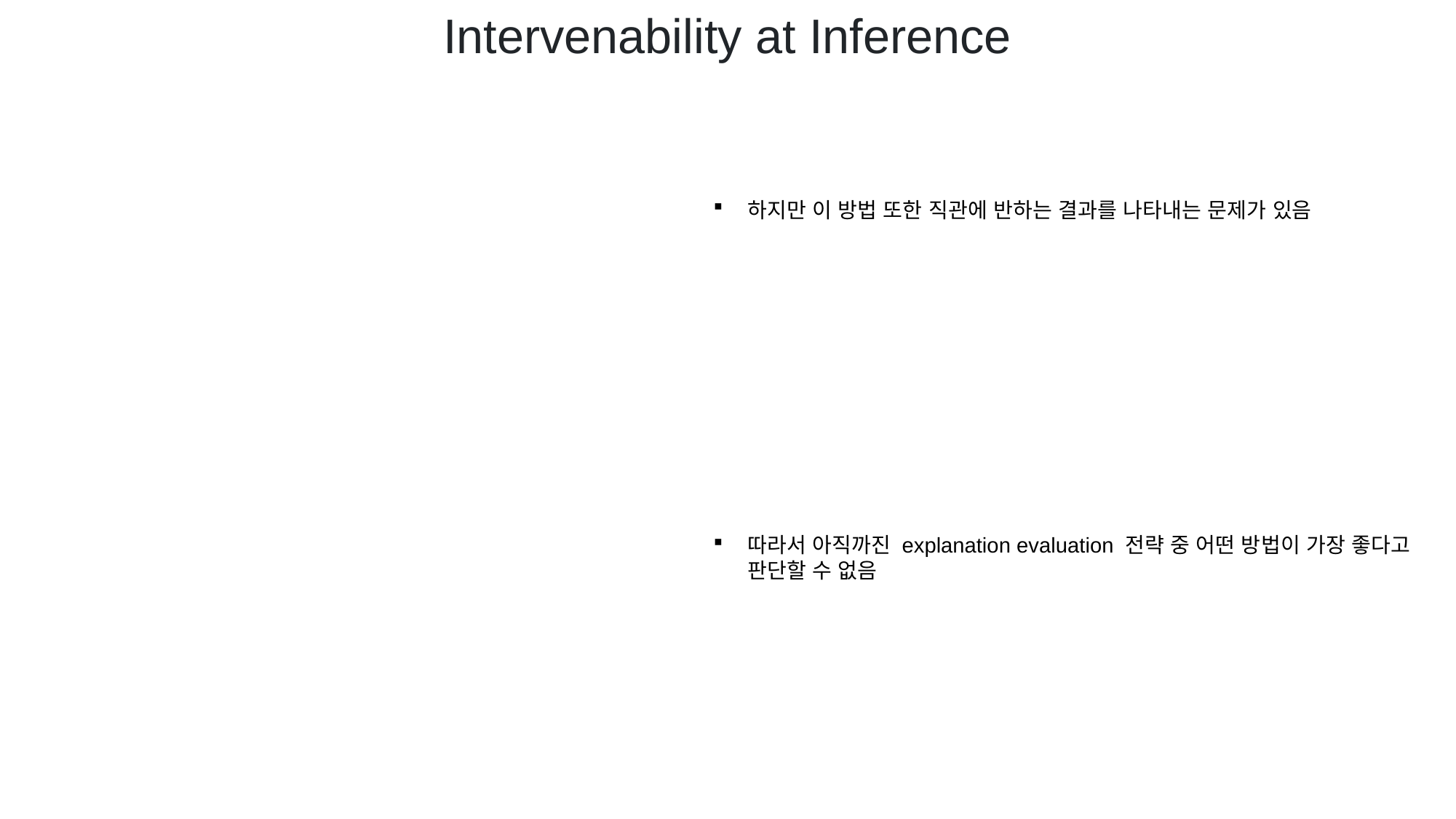

Intervenability at Inference
하지만 이 방법 또한 직관에 반하는 결과를 나타내는 문제가 있음

따라서 아직까진 explanation evaluation 전략 중 어떤 방법이 가장 좋다고 판단할 수 없음